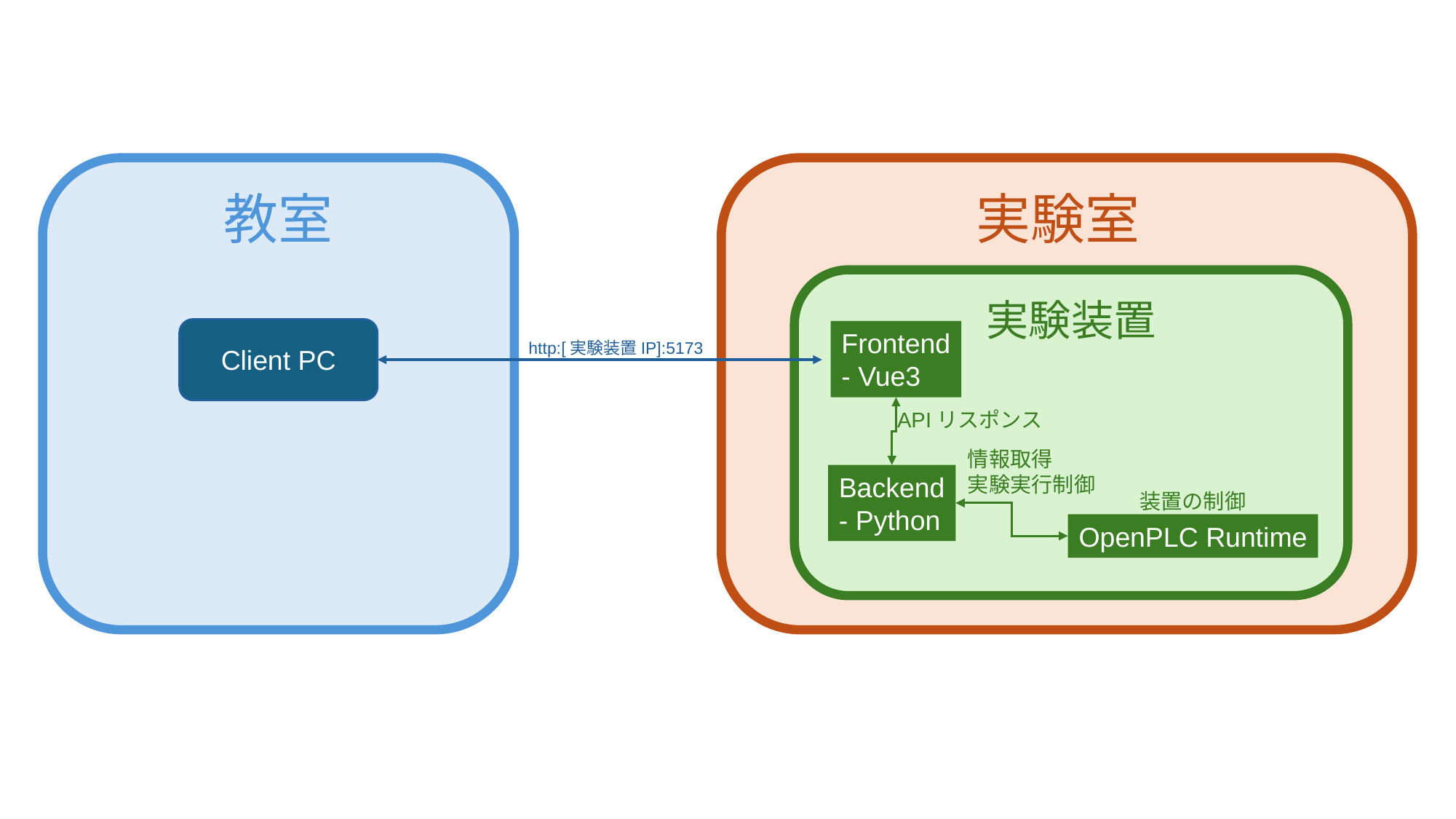

教室
Client PC

実験室

実験装置
Frontend
- Vue3
http:[実験装置IP]:5173
APIリスポンス
情報取得
実験実行制御
Backend
- Python
装置の制御
OpenPLC Runtime